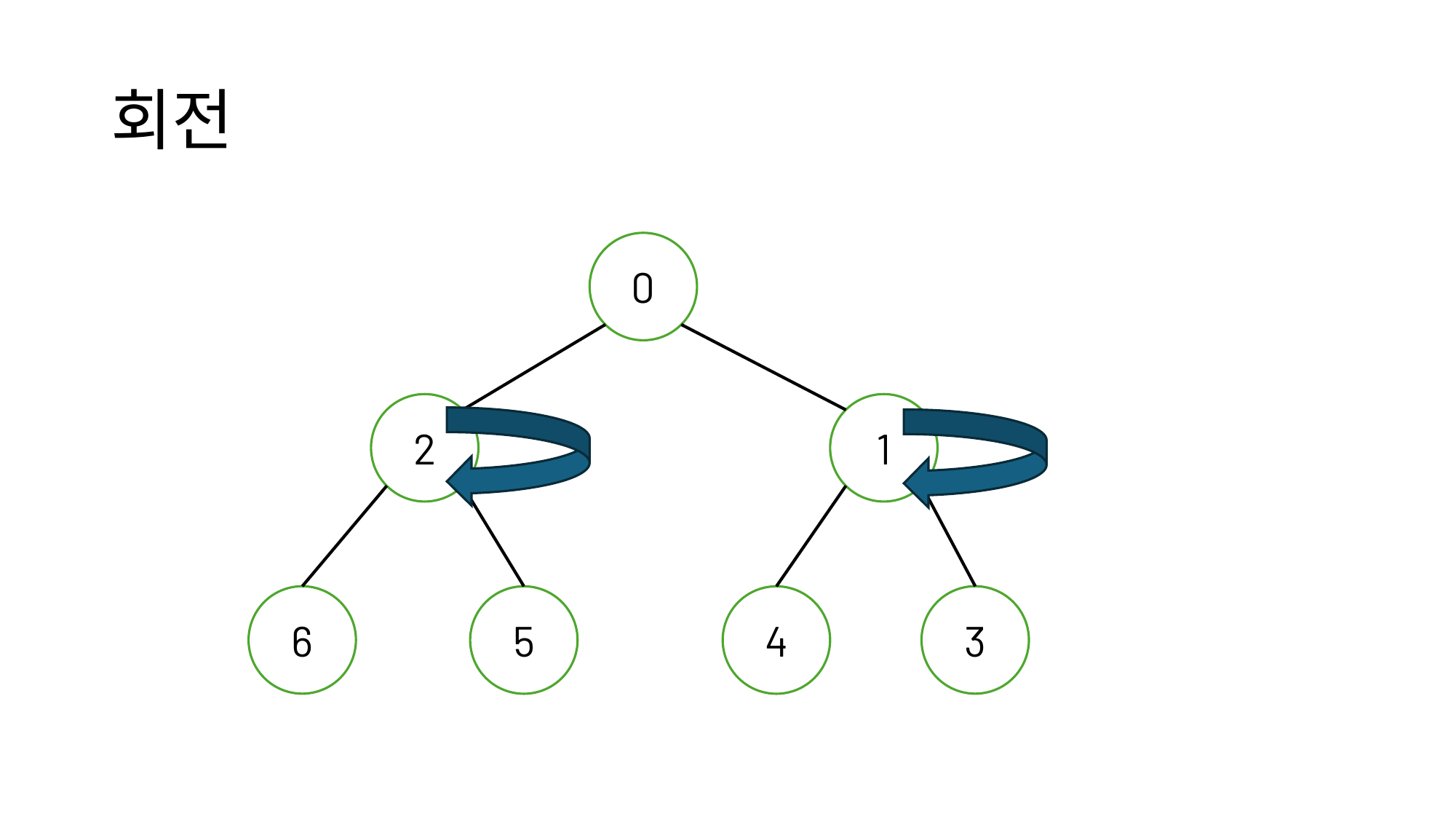

# 회전
0
2
1

6
3
5
4